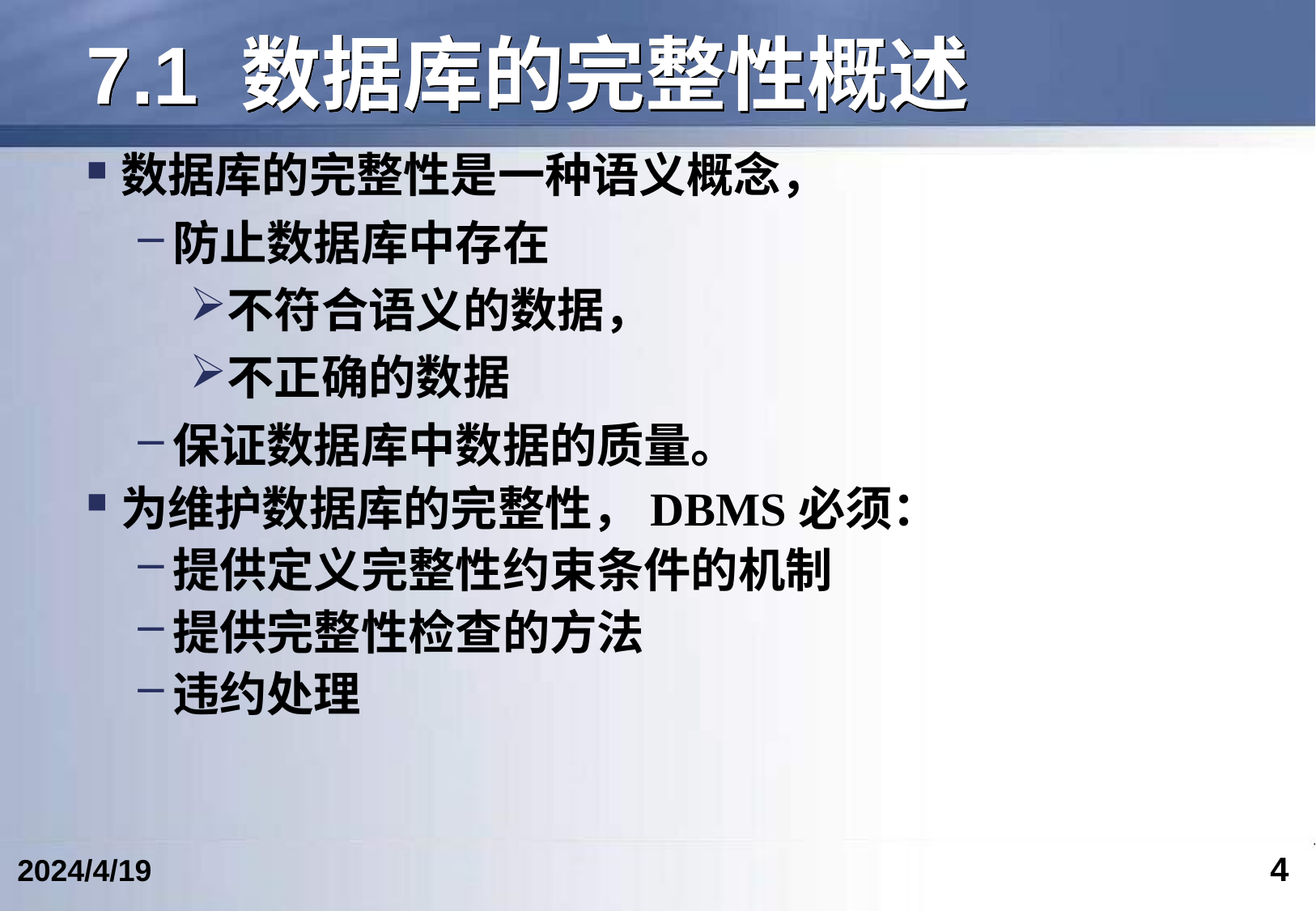

# 7.1 数据库的完整性概述
数据库的完整性是一种语义概念，
防止数据库中存在
不符合语义的数据，
不正确的数据
保证数据库中数据的质量。
为维护数据库的完整性，DBMS必须：
提供定义完整性约束条件的机制
提供完整性检查的方法
违约处理
4
2024/4/19